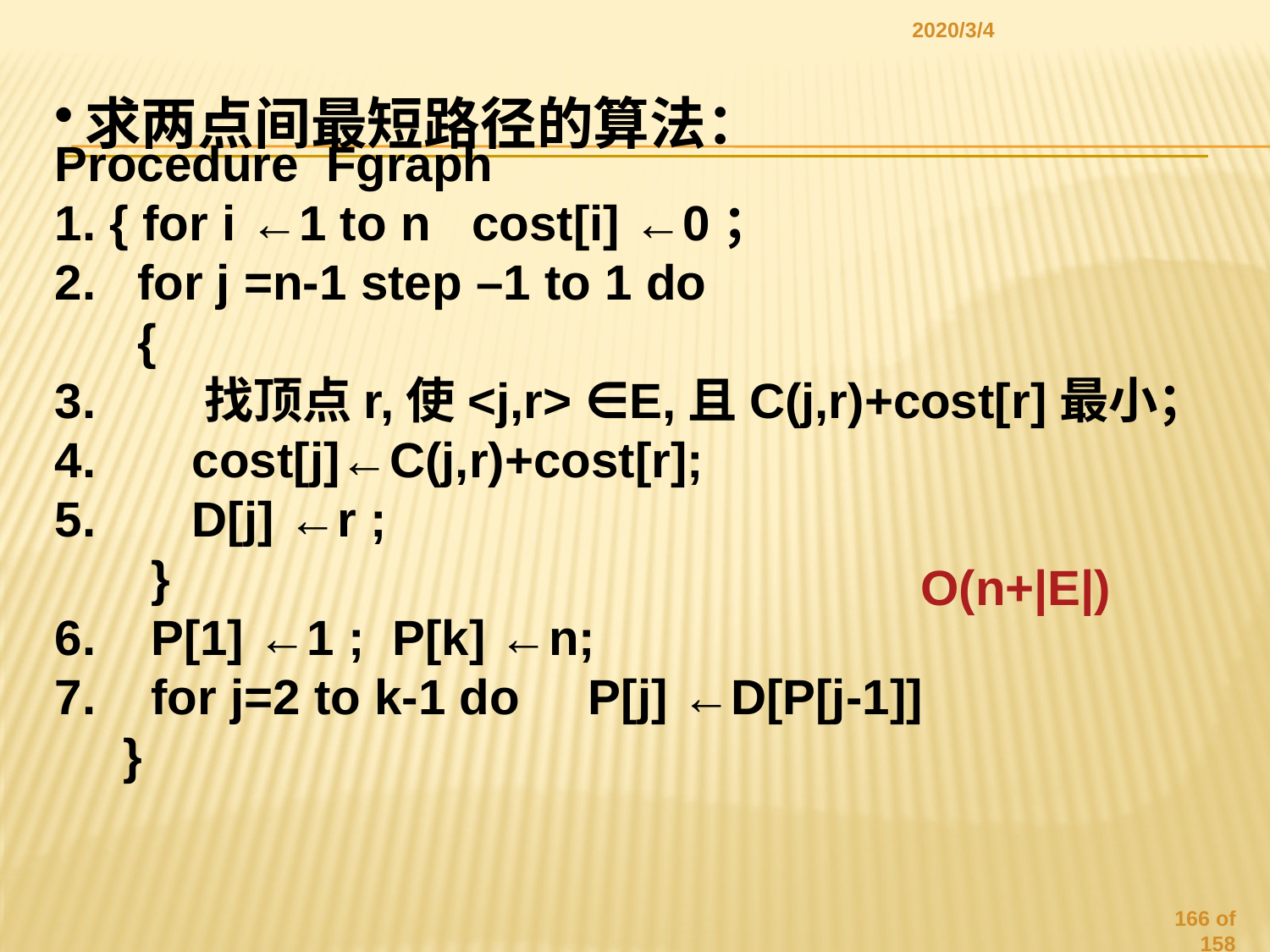

2020/3/4
# 求两点间最短路径的算法：
Procedure  Fgraph
1. { for i ←1 to n   cost[i] ←0；
2.   for j =n-1 step –1 to 1 do
      {
3.       找顶点r,使<j,r> ∈E,且C(j,r)+cost[r]最小；
4.       cost[j]←C(j,r)+cost[r];
5.       D[j] ←r ;
       }
6.    P[1] ←1 ;  P[k] ←n;
7.    for j=2 to k-1 do     P[j] ←D[P[j-1]]
     }
O(n+|E|)
166 of 158